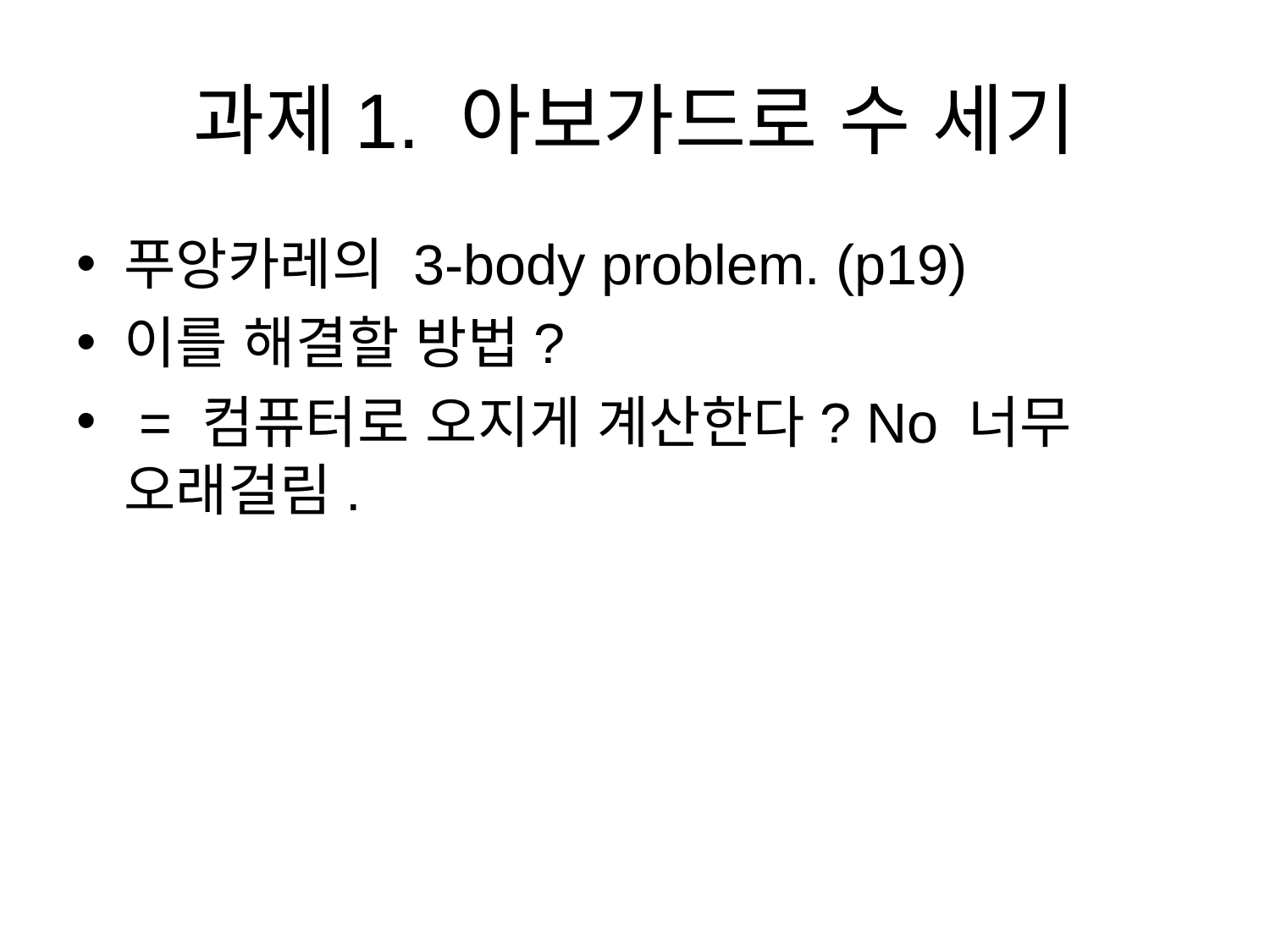

# 과제1. 아보가드로 수 세기
푸앙카레의 3-body problem. (p19)
이를 해결할 방법?
 = 컴퓨터로 오지게 계산한다? No 너무 오래걸림.